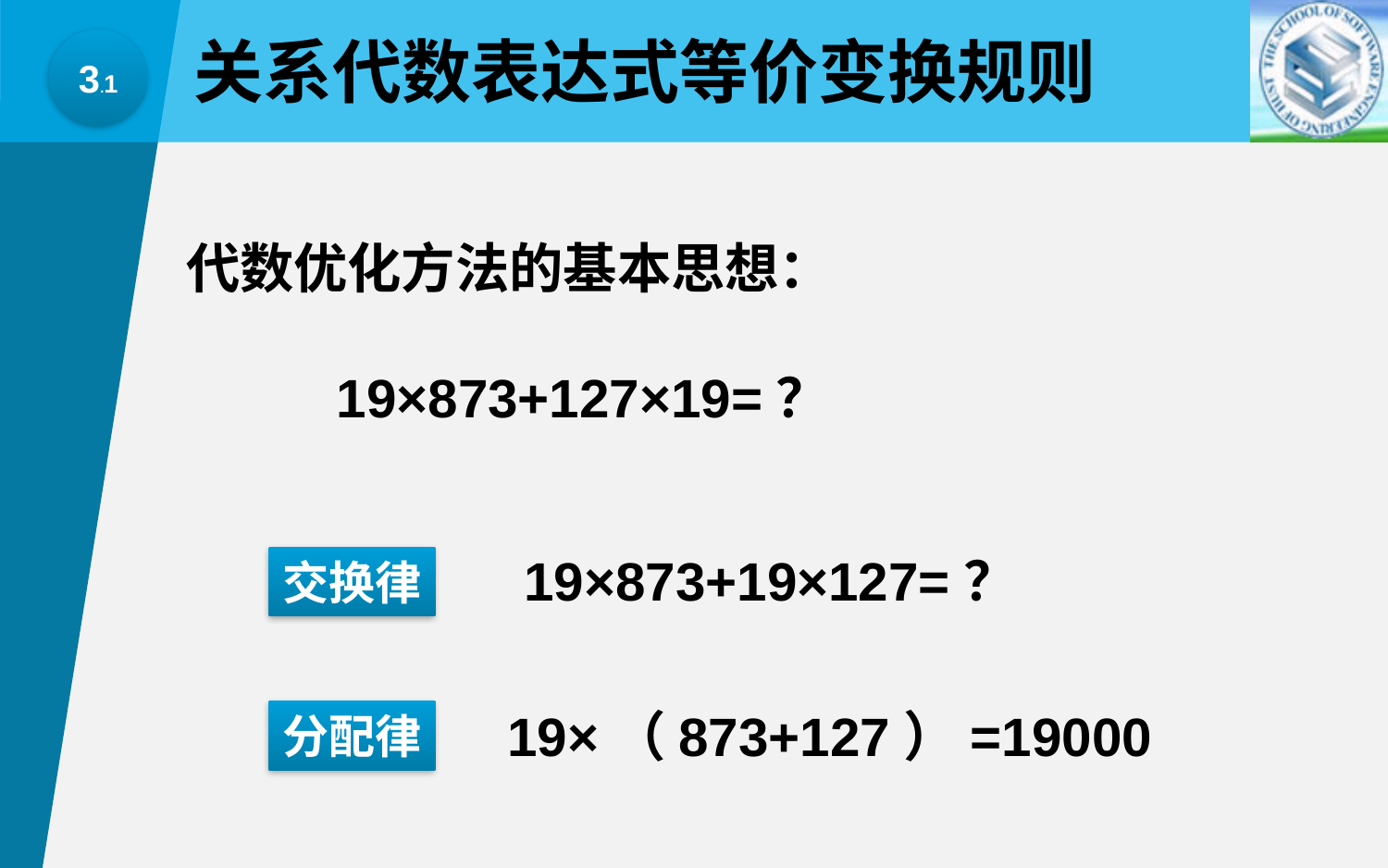

关系代数表达式等价变换规则
3.1
代数优化方法的基本思想：

          19×873+127×19=？
19×873+19×127=？
交换律
19×（873+127）=19000
分配律